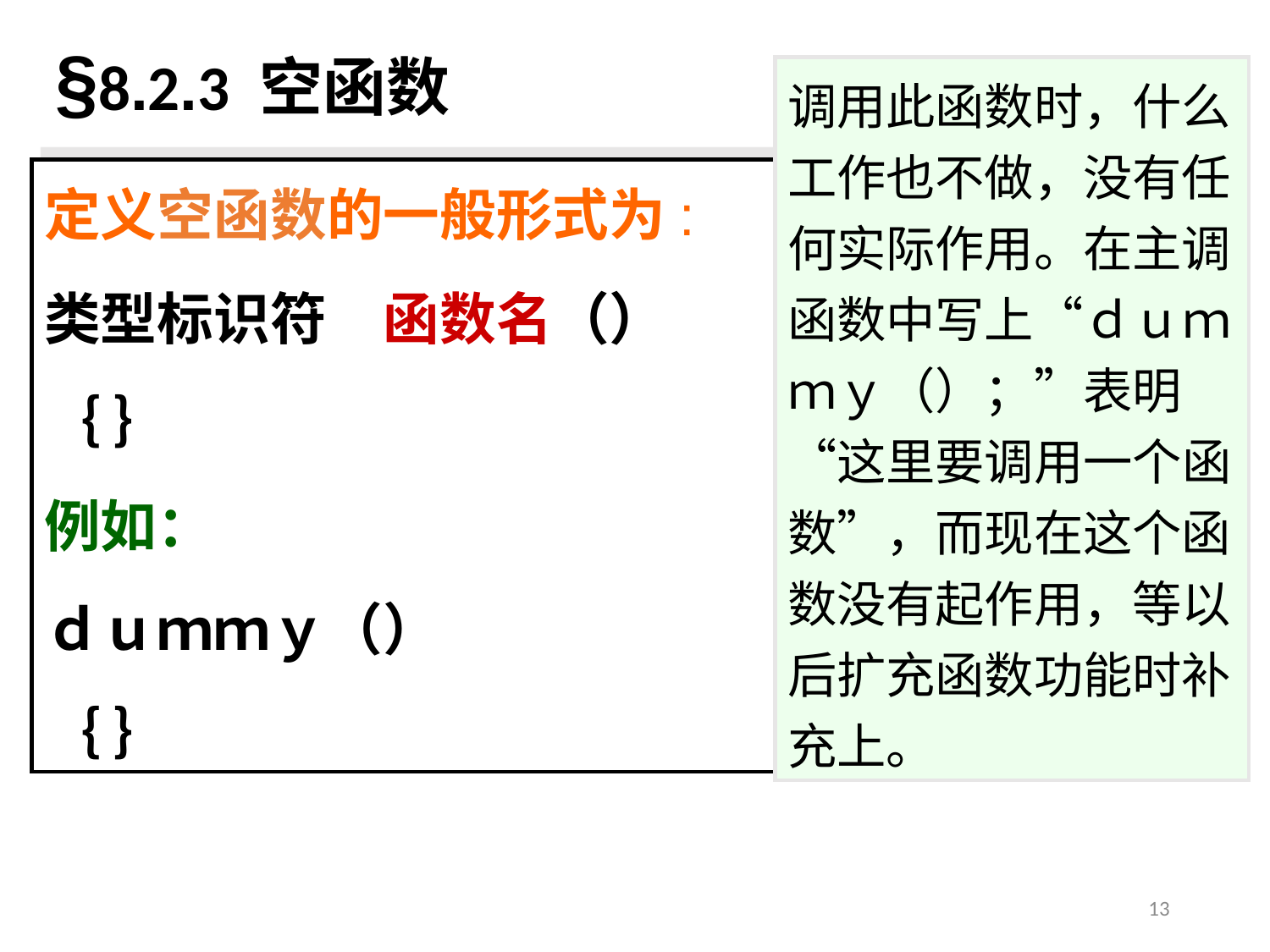

§8.2.3 空函数
调用此函数时，什么工作也不做，没有任何实际作用。在主调函数中写上“ｄｕｍｍｙ（）；”表明“这里要调用一个函数”，而现在这个函数没有起作用，等以后扩充函数功能时补充上。
定义空函数的一般形式为:
类型标识符　函数名（）
｛ ｝
例如：
ｄｕｍｍｙ（）
｛ ｝
13